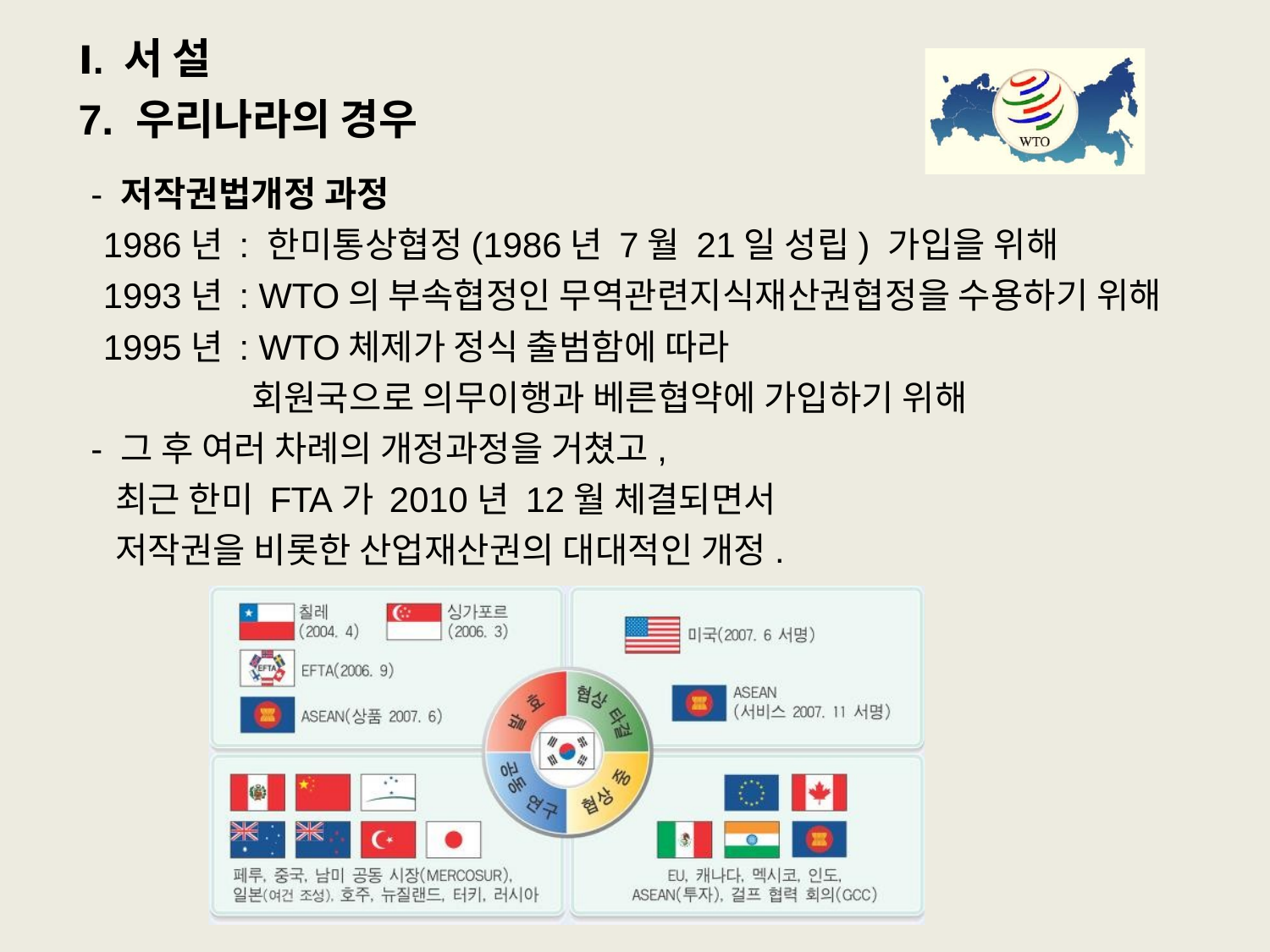

# Ⅰ. 서 설

7. 우리나라의 경우
- 저작권법개정 과정
1986년 : 한미통상협정(1986년 7월 21일 성립) 가입을 위해
1993년 : WTO의 부속협정인 무역관련지식재산권협정을 수용하기 위해
1995년 : WTO체제가 정식 출범함에 따라
회원국으로 의무이행과 베른협약에 가입하기 위해
- 그 후 여러 차례의 개정과정을 거쳤고,
최근 한미 FTA가 2010년 12월 체결되면서
저작권을 비롯한 산업재산권의 대대적인 개정.